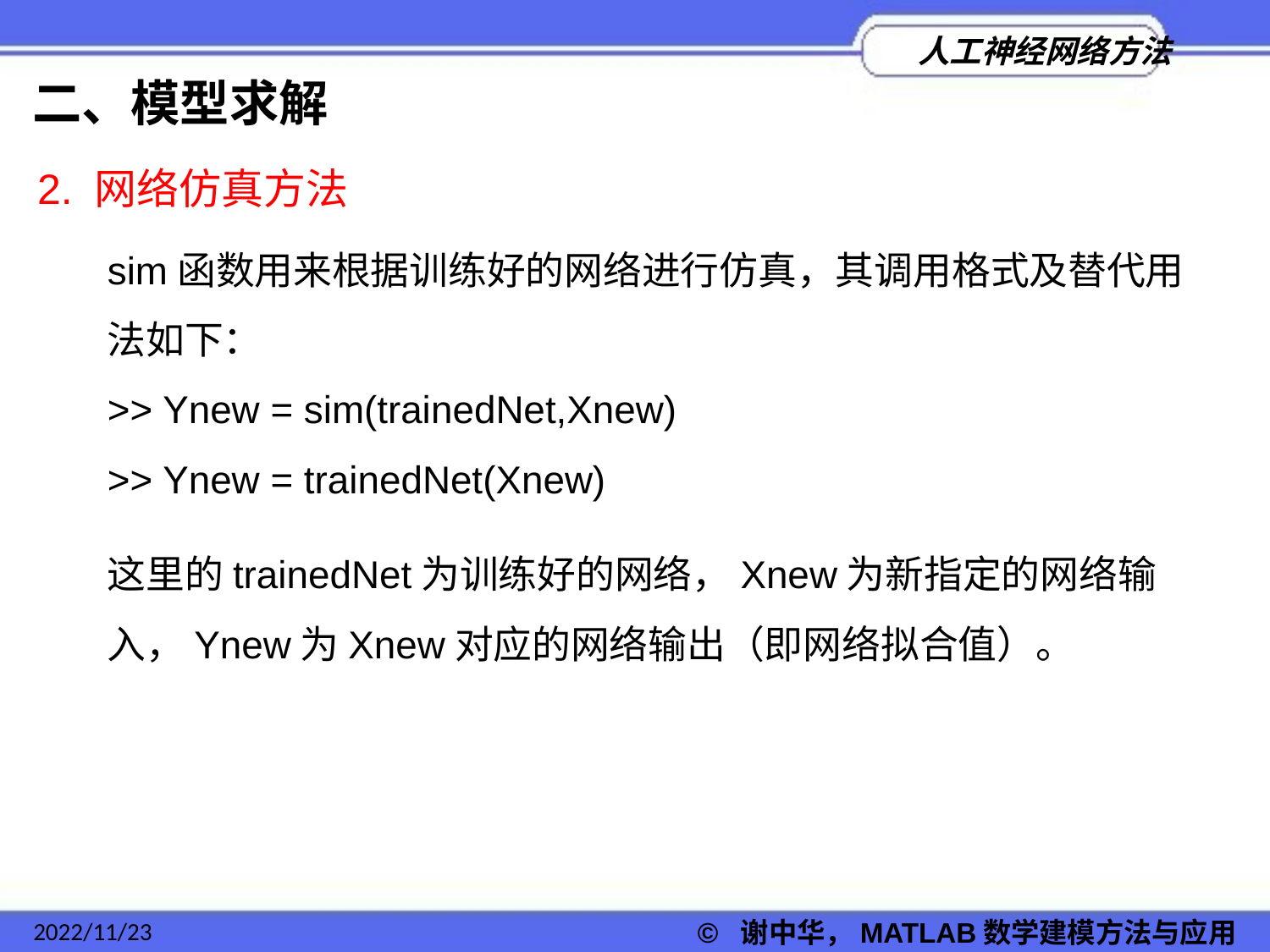

二、模型求解
2. 网络仿真方法
sim函数用来根据训练好的网络进行仿真，其调用格式及替代用法如下：
>> Ynew = sim(trainedNet,Xnew)
>> Ynew = trainedNet(Xnew)

这里的trainedNet为训练好的网络，Xnew为新指定的网络输入，Ynew为Xnew对应的网络输出（即网络拟合值）。
2022/11/23
©  谢中华，MATLAB数学建模方法与应用